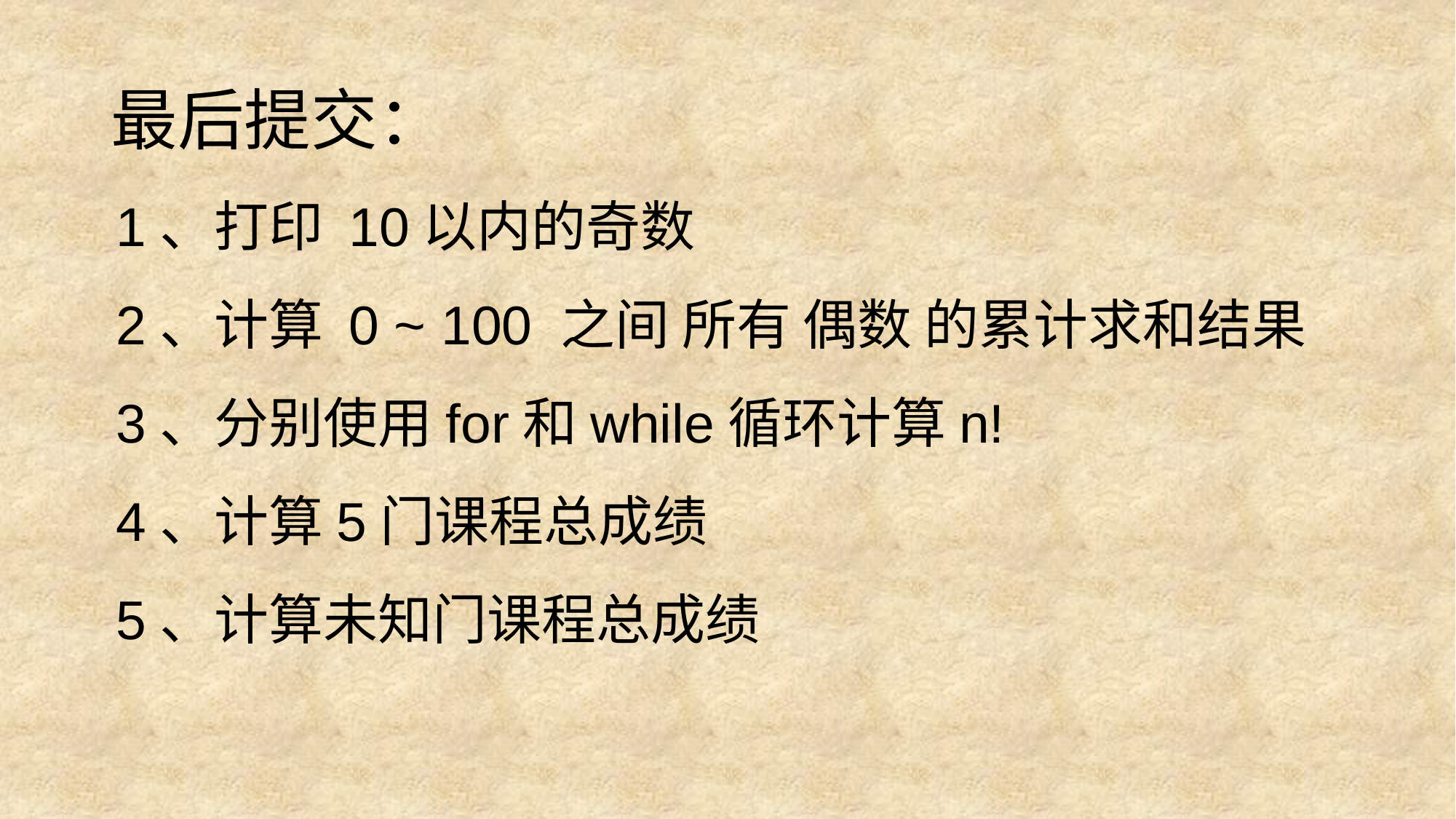

# 最后提交：
1、打印 10以内的奇数
2、计算 0 ~ 100 之间 所有 偶数 的累计求和结果
3、分别使用for和while循环计算n!
4、计算5门课程总成绩
5、计算未知门课程总成绩